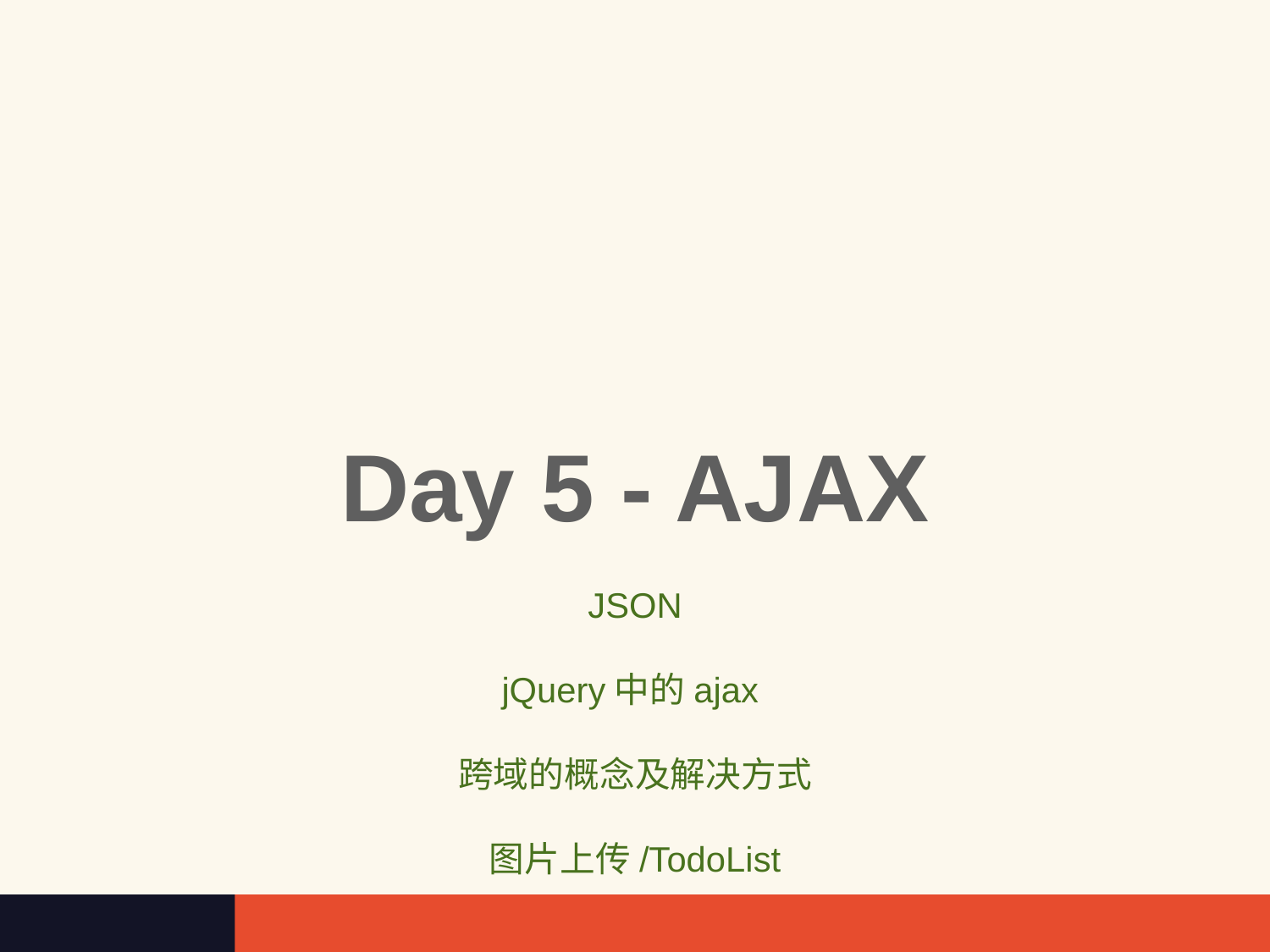

Day 5 - AJAX
JSON
jQuery中的ajax
跨域的概念及解决方式
图片上传/TodoList

-2016-10-